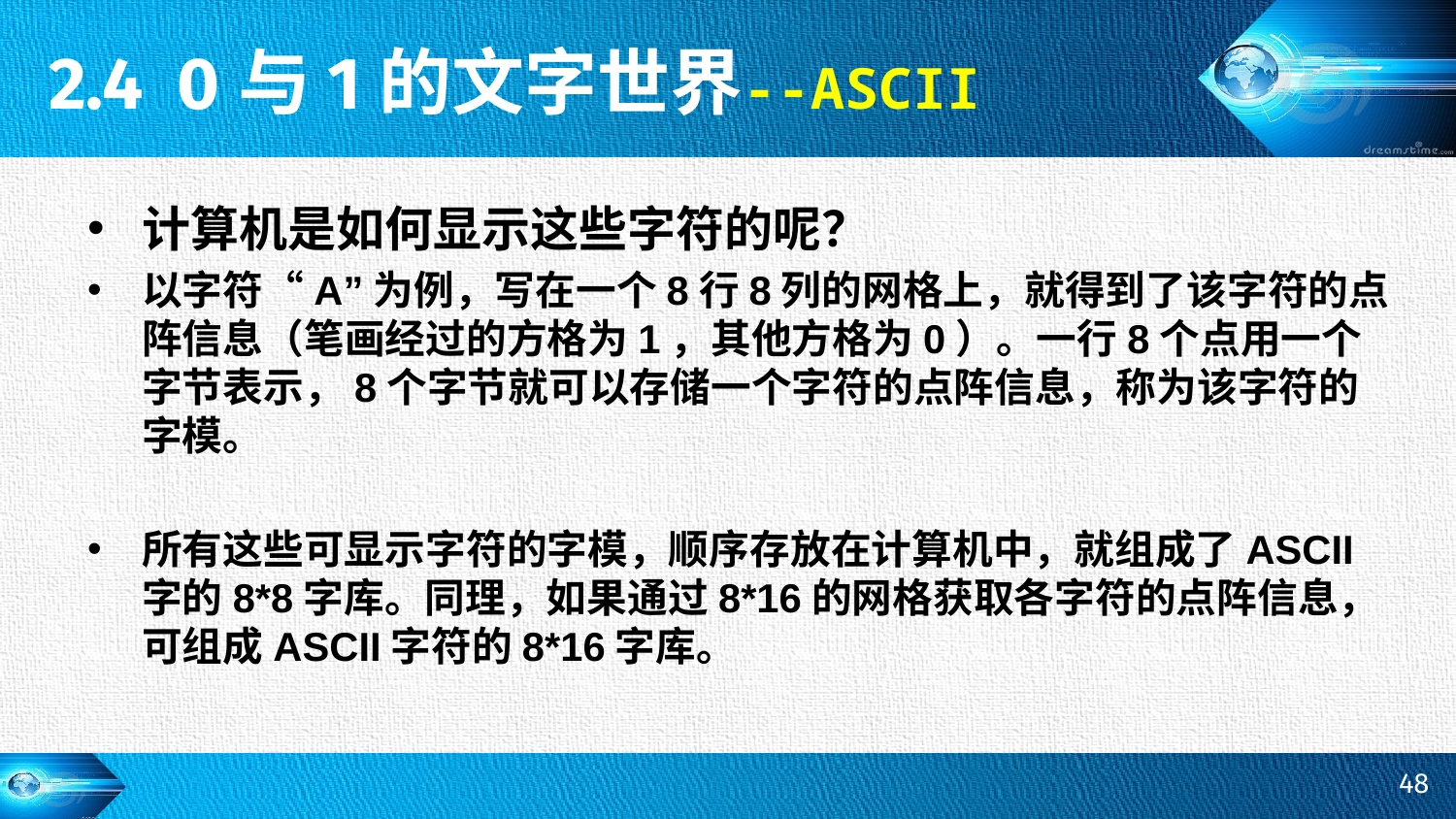

2.4  0与1的文字世界
--ASCII
计算机是如何显示这些字符的呢？
以字符“A”为例，写在一个8行8列的网格上，就得到了该字符的点阵信息（笔画经过的方格为1，其他方格为0）。一行8个点用一个字节表示，8个字节就可以存储一个字符的点阵信息，称为该字符的字模。

所有这些可显示字符的字模，顺序存放在计算机中，就组成了ASCII字的8*8字库。同理，如果通过8*16的网格获取各字符的点阵信息，可组成ASCII字符的8*16字库。
48